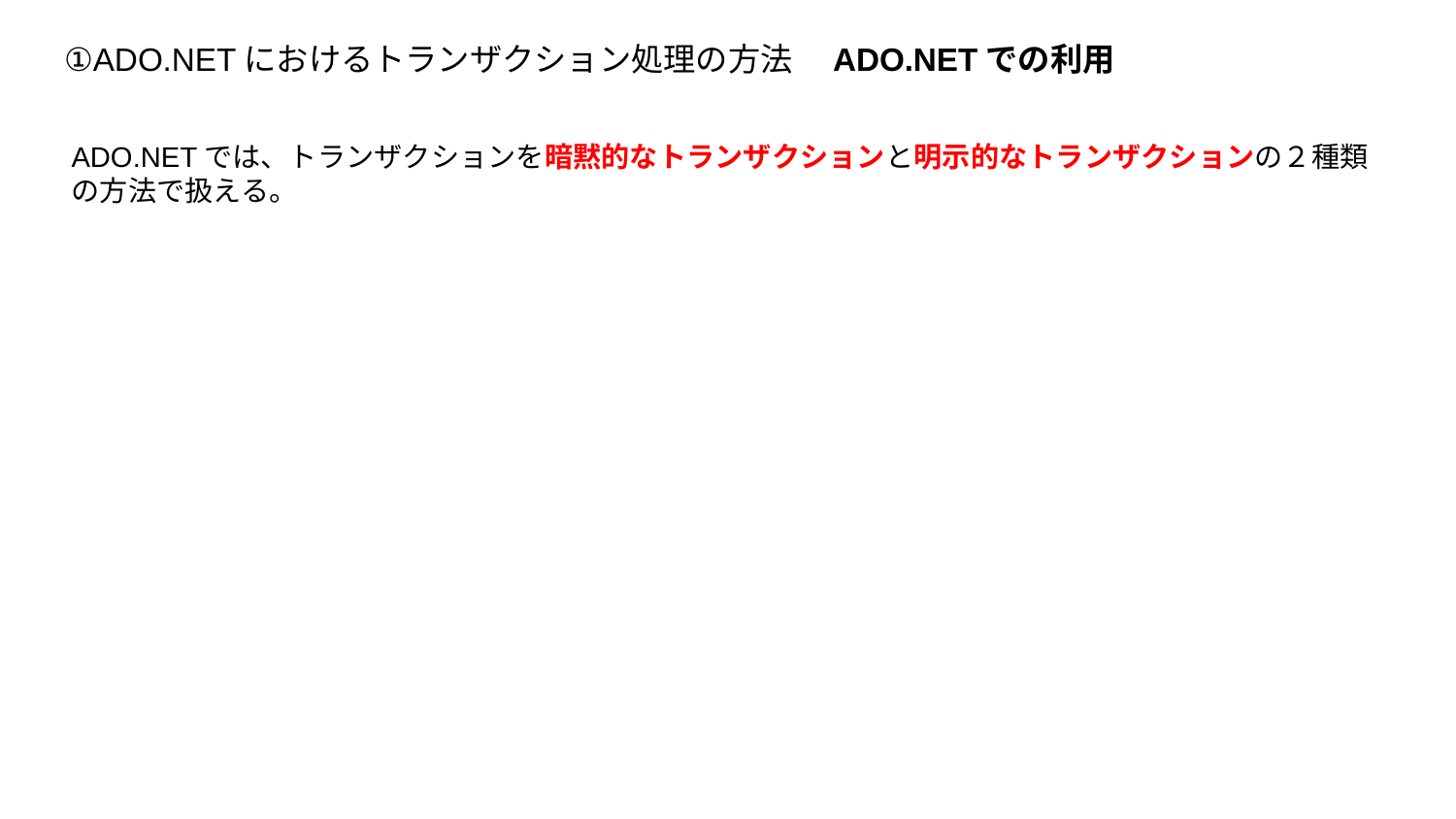

# ①ADO.NETにおけるトランザクション処理の方法　ADO.NETでの利用
ADO.NETでは、トランザクションを暗黙的なトランザクションと明示的なトランザクションの２種類の方法で扱える。